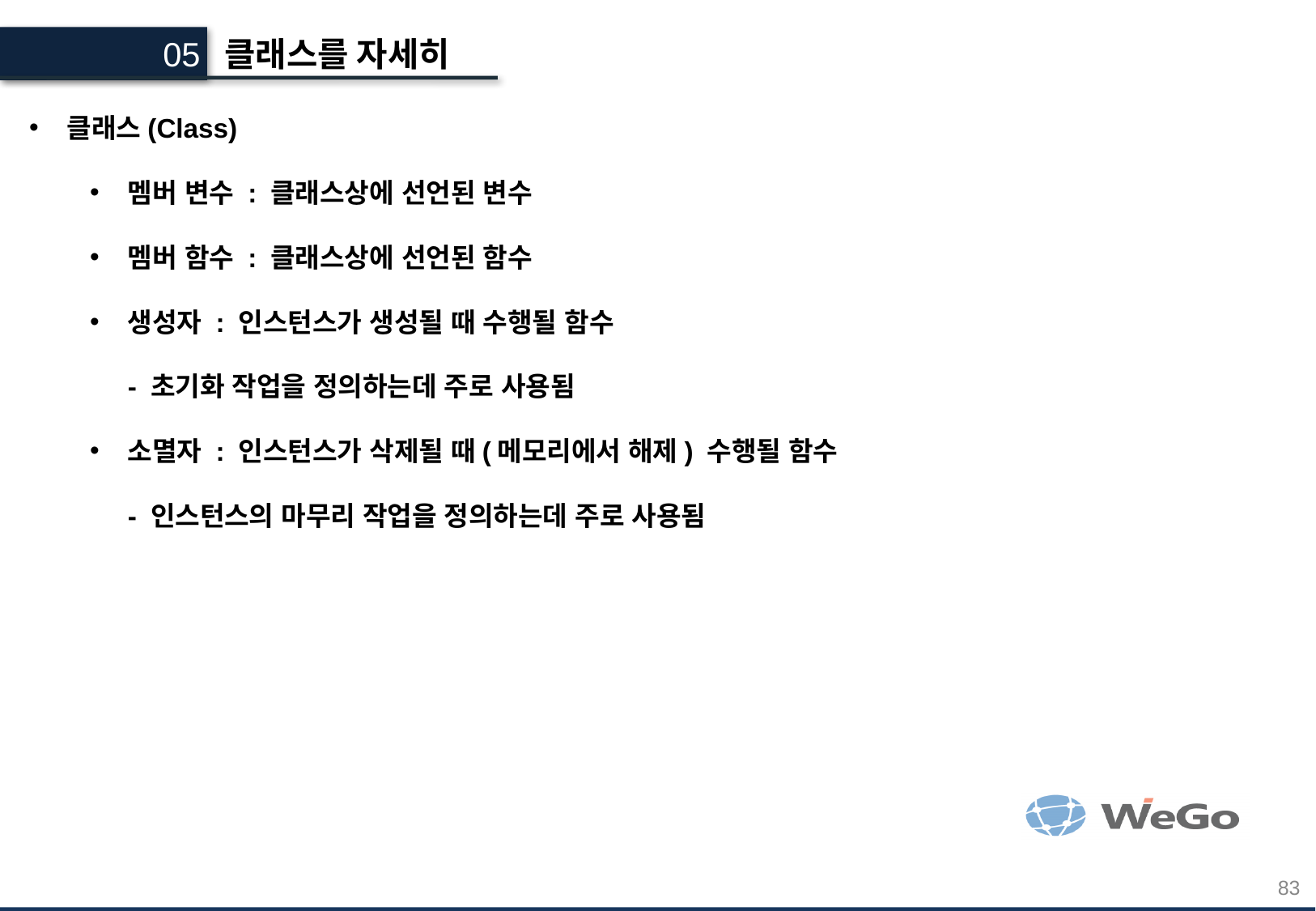

05
클래스를 자세히
클래스(Class)
멤버 변수 : 클래스상에 선언된 변수
멤버 함수 : 클래스상에 선언된 함수
생성자 : 인스턴스가 생성될 때 수행될 함수
- 초기화 작업을 정의하는데 주로 사용됨
소멸자 : 인스턴스가 삭제될 때(메모리에서 해제) 수행될 함수
- 인스턴스의 마무리 작업을 정의하는데 주로 사용됨
83